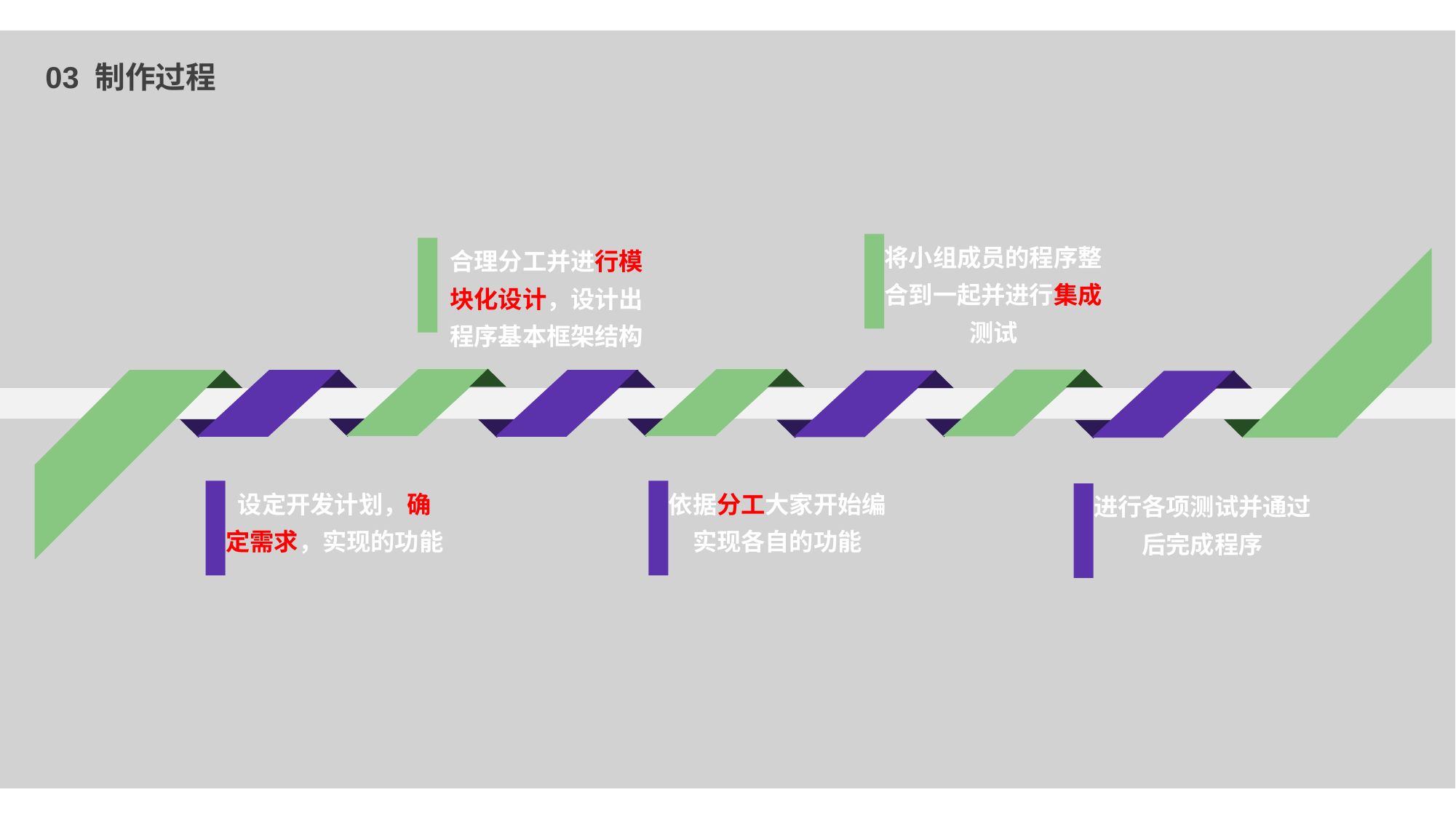

03 制作过程
将小组成员的程序整
合到一起并进行集成
测试

合理分工并进行模
块化设计，设计出
程序基本框架结构

设定开发计划，确
定需求，实现的功能

依据分工大家开始编
实现各自的功能

进行各项测试并通过
后完成程序